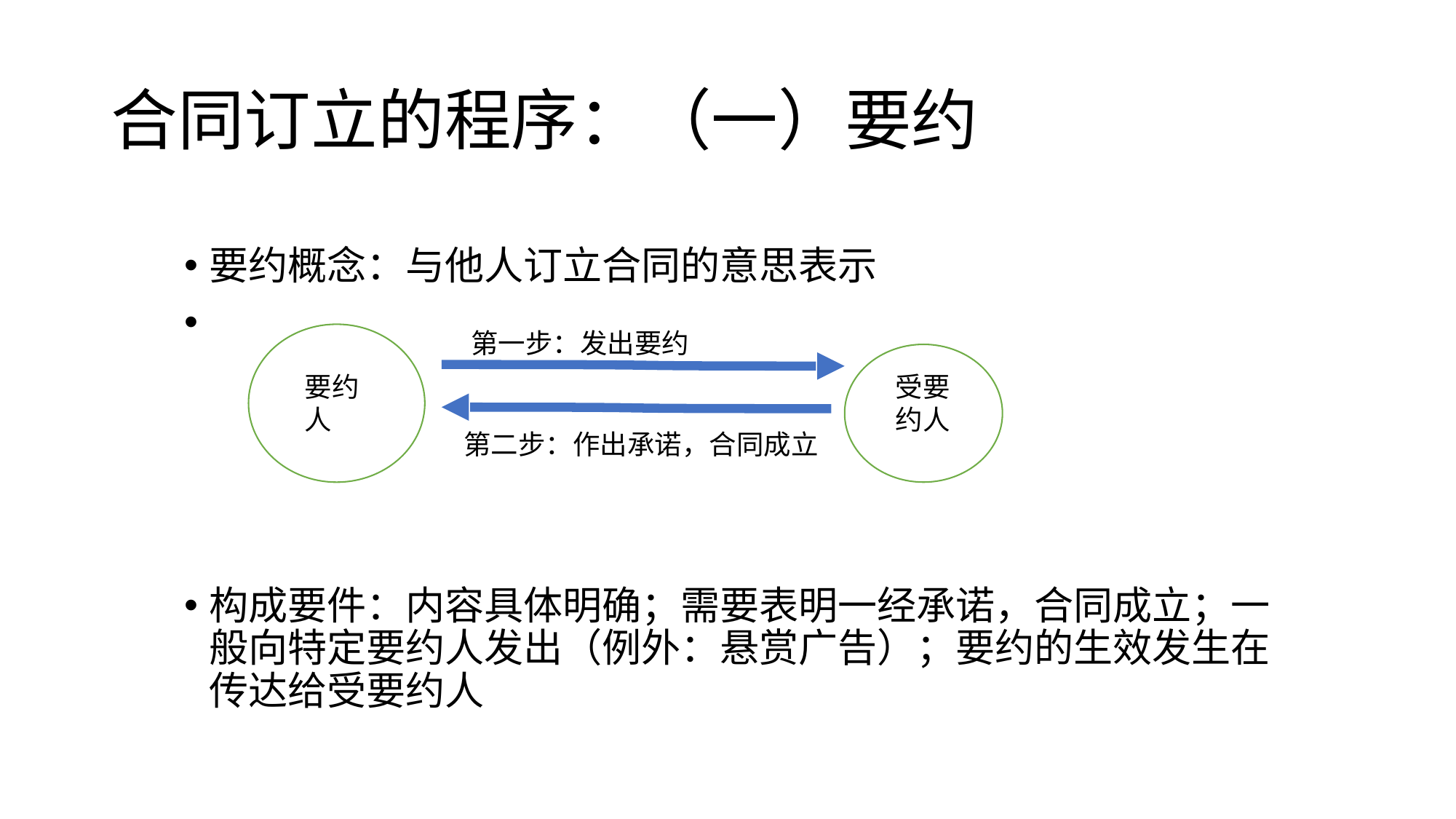

# 合同订立的程序：（一）要约
要约概念：与他人订立合同的意思表示

构成要件：内容具体明确；需要表明一经承诺，合同成立；一般向特定要约人发出（例外：悬赏广告）；要约的生效发生在传达给受要约人

第一步：发出要约

要约人
受要约人
第二步：作出承诺，合同成立